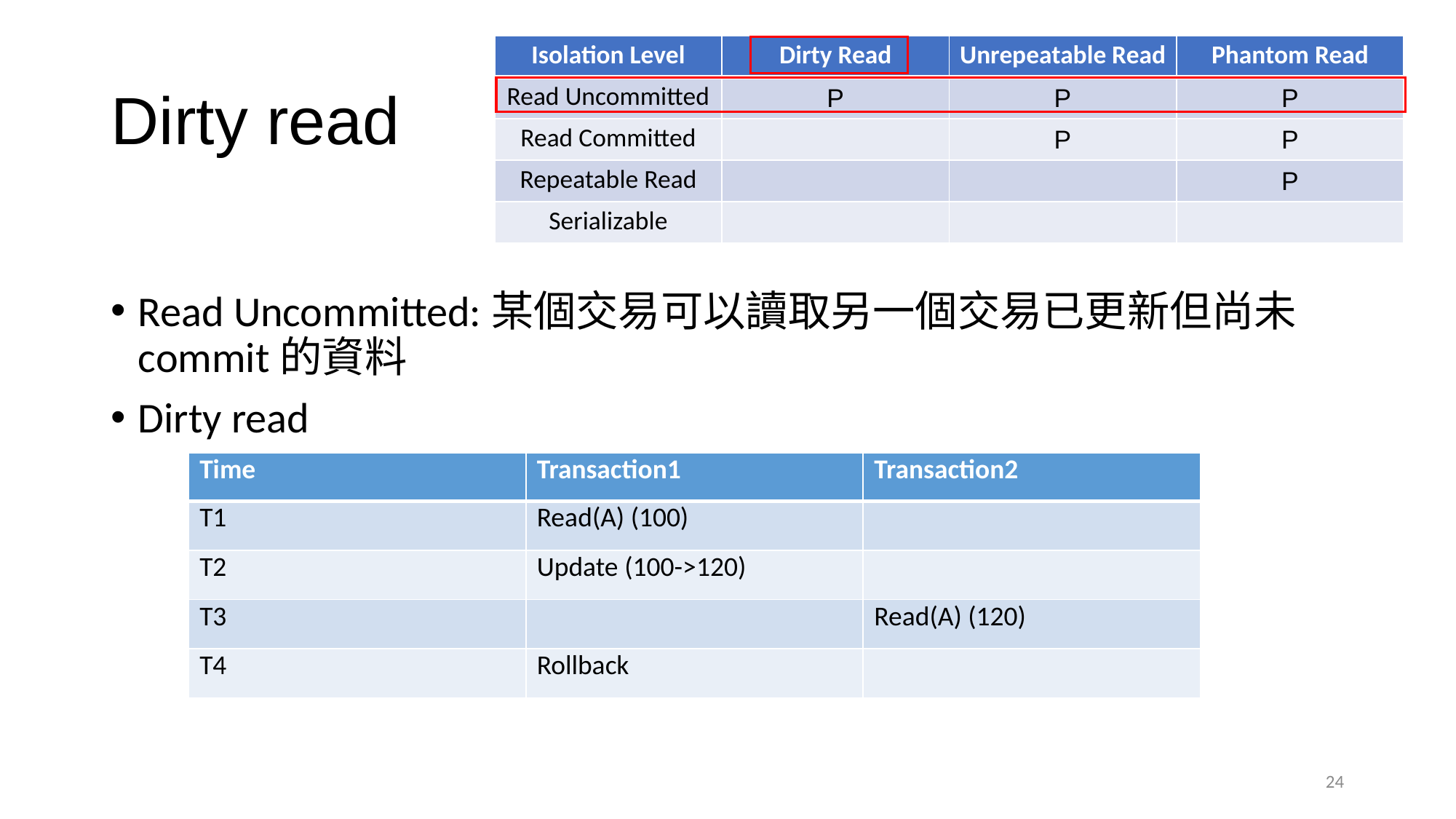

| Isolation Level | Dirty Read | Unrepeatable Read | Phantom Read |
| --- | --- | --- | --- |
| Read Uncommitted | P | P | P |
| Read Committed |  | P | P |
| Repeatable Read |  |  | P |
| Serializable |  |  |  |

# Dirty read

Read Uncommitted:某個交易可以讀取另一個交易已更新但尚未commit的資料
Dirty read

| Time | Transaction1 | Transaction2 |
| --- | --- | --- |
| T1 | Read(A) (100) |  |
| T2 | Update (100->120) |  |
| T3 |  | Read(A) (120) |
| T4 | Rollback |  |
24